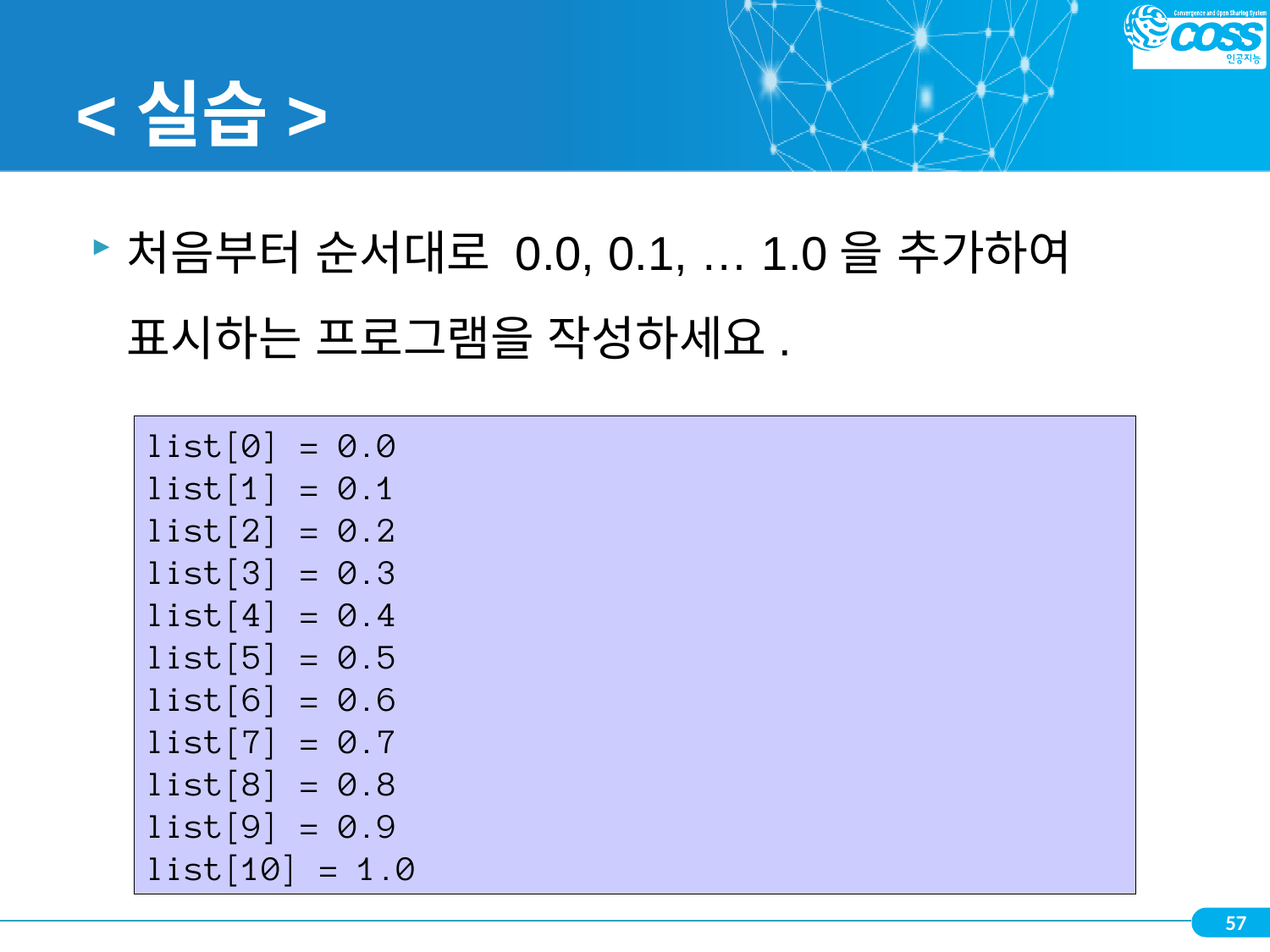

# <실습>
처음부터 순서대로 0.0, 0.1, … 1.0을 추가하여 표시하는 프로그램을 작성하세요.
list[0] = 0.0
list[1] = 0.1
list[2] = 0.2
list[3] = 0.3
list[4] = 0.4
list[5] = 0.5
list[6] = 0.6
list[7] = 0.7
list[8] = 0.8
list[9] = 0.9
list[10] = 1.0